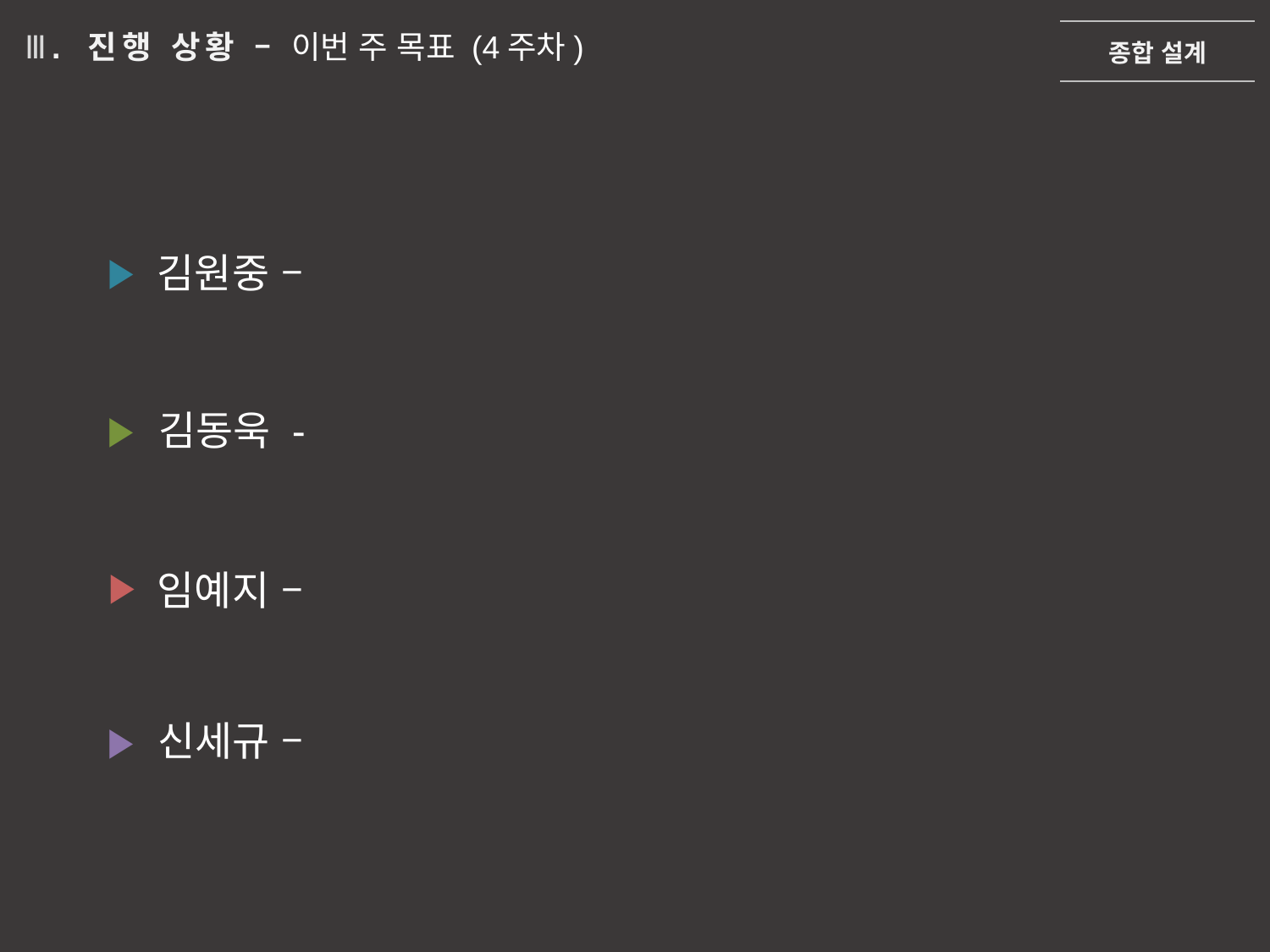

종합 설계
Ⅲ. 진행 상황 – 이번 주 목표 (4주차)

▶
김원중 –
▶
김동욱 -
▶
임예지 –
▶
신세규 –